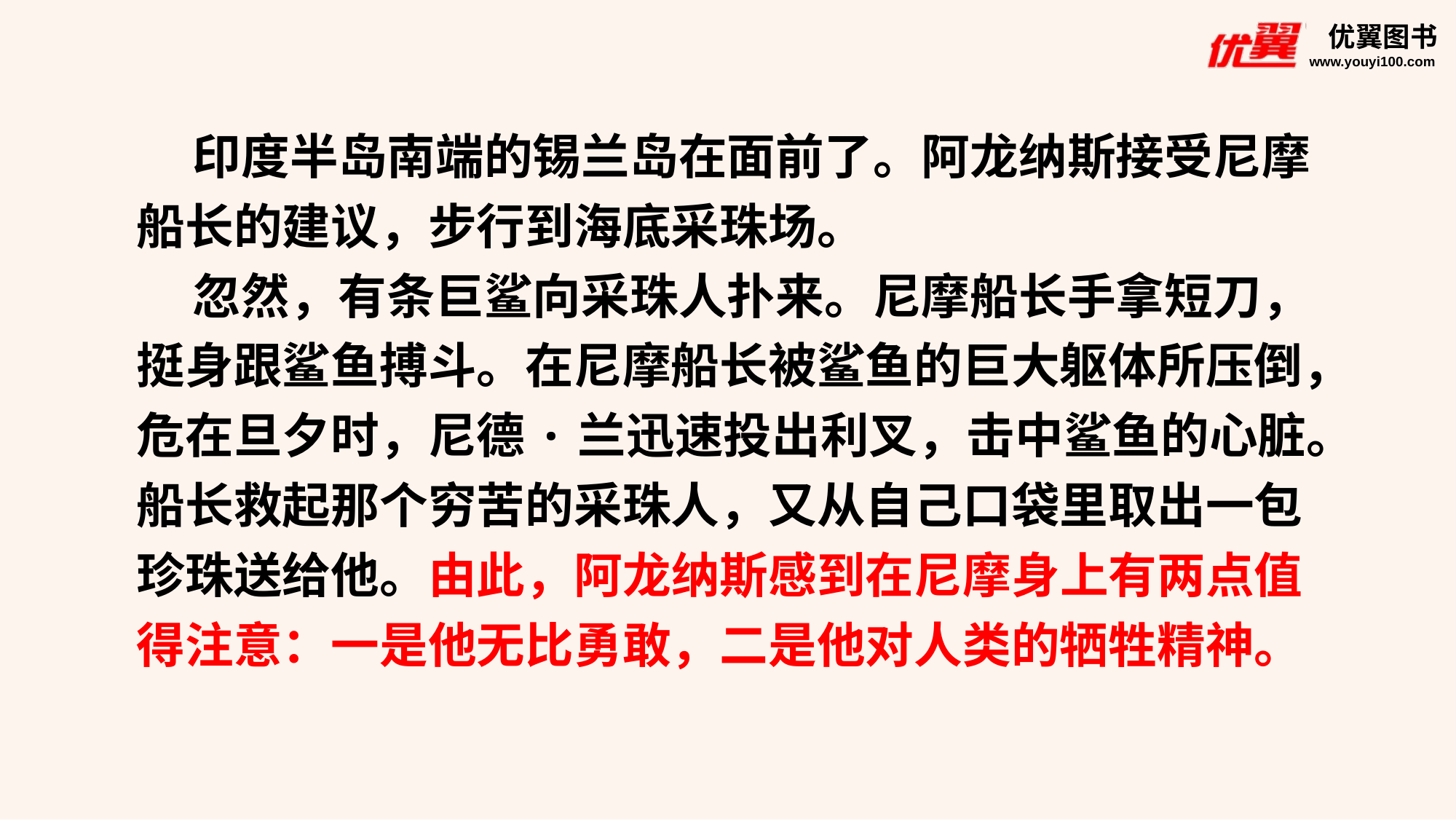

印度半岛南端的锡兰岛在面前了。阿龙纳斯接受尼摩船长的建议，步行到海底采珠场。
    忽然，有条巨鲨向采珠人扑来。尼摩船长手拿短刀，挺身跟鲨鱼搏斗。在尼摩船长被鲨鱼的巨大躯体所压倒，危在旦夕时，尼德·兰迅速投出利叉，击中鲨鱼的心脏。船长救起那个穷苦的采珠人，又从自己口袋里取出一包珍珠送给他。由此，阿龙纳斯感到在尼摩身上有两点值得注意：一是他无比勇敢，二是他对人类的牺牲精神。